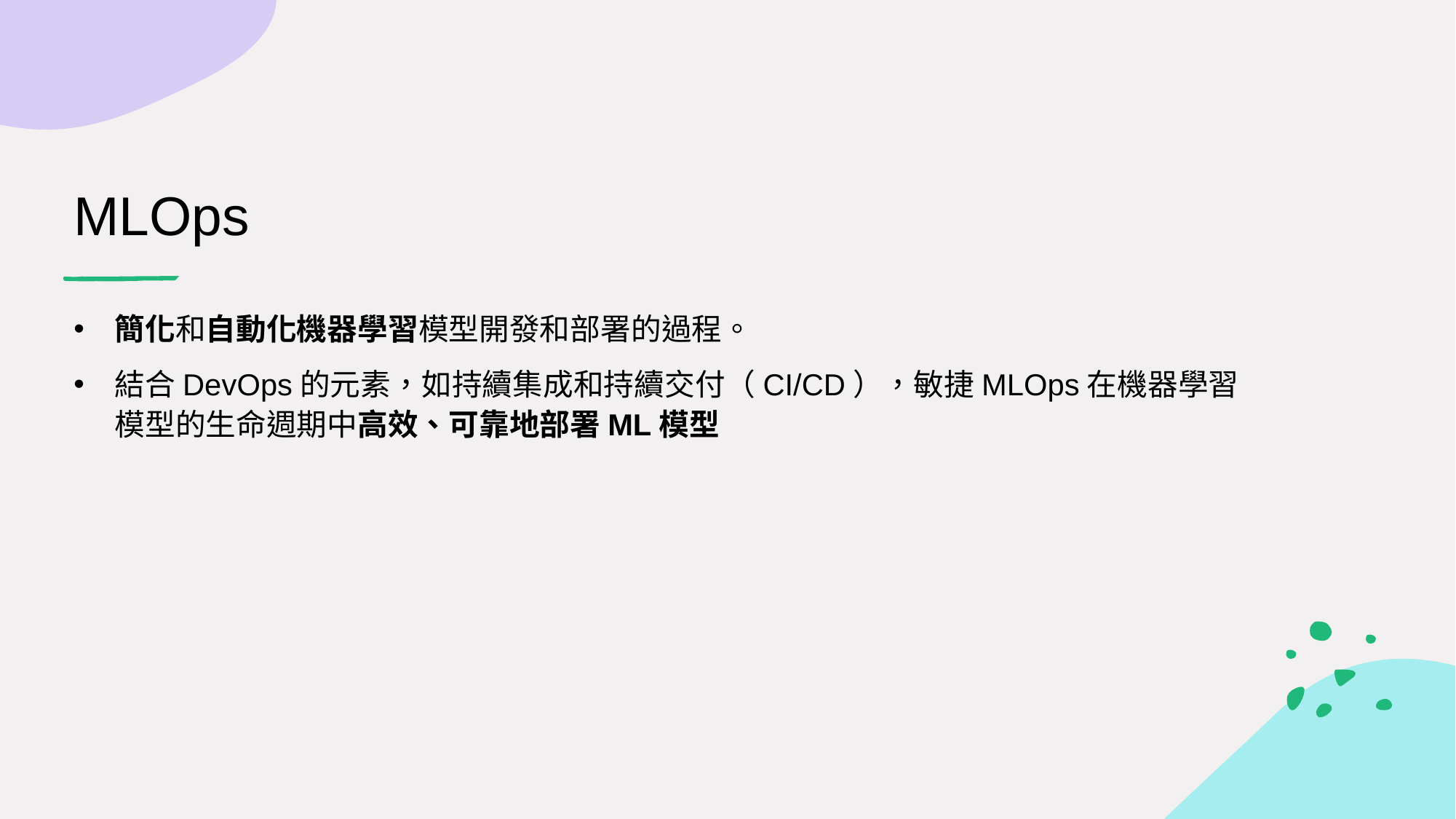

# MLOps
簡化和自動化機器學習模型開發和部署的過程。
結合DevOps的元素，如持續集成和持續交付（CI/CD），敏捷MLOps在機器學習模型的生命週期中高效、可靠地部署ML模型